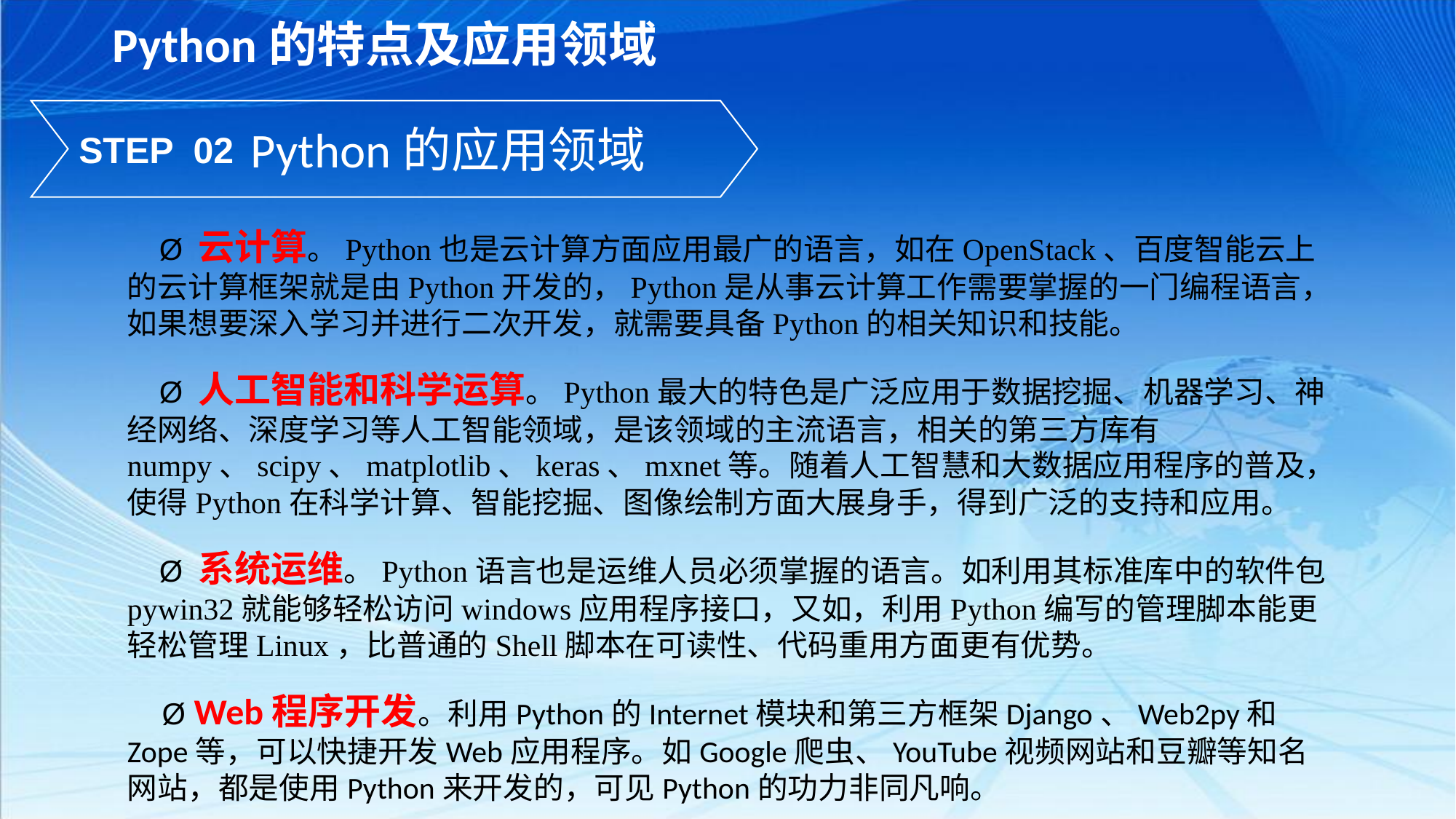

Python的特点及应用领域
STEP  02
Python的应用领域
Ø 云计算。Python也是云计算方面应用最广的语言，如在OpenStack、百度智能云上的云计算框架就是由Python开发的，Python是从事云计算工作需要掌握的一门编程语言，如果想要深入学习并进行二次开发，就需要具备Python的相关知识和技能。
Ø 人工智能和科学运算。Python最大的特色是广泛应用于数据挖掘、机器学习、神经网络、深度学习等人工智能领域，是该领域的主流语言，相关的第三方库有numpy、scipy、matplotlib、keras、mxnet等。随着人工智慧和大数据应用程序的普及，使得Python在科学计算、智能挖掘、图像绘制方面大展身手，得到广泛的支持和应用。
Ø 系统运维。Python语言也是运维人员必须掌握的语言。如利用其标准库中的软件包pywin32就能够轻松访问windows应用程序接口，又如，利用Python编写的管理脚本能更轻松管理Linux，比普通的Shell脚本在可读性、代码重用方面更有优势。
     Ø Web程序开发。利用Python的Internet模块和第三方框架Django、Web2py和Zope等，可以快捷开发Web应用程序。如Google爬虫、YouTube视频网站和豆瓣等知名网站，都是使用Python来开发的，可见Python的功力非同凡响。